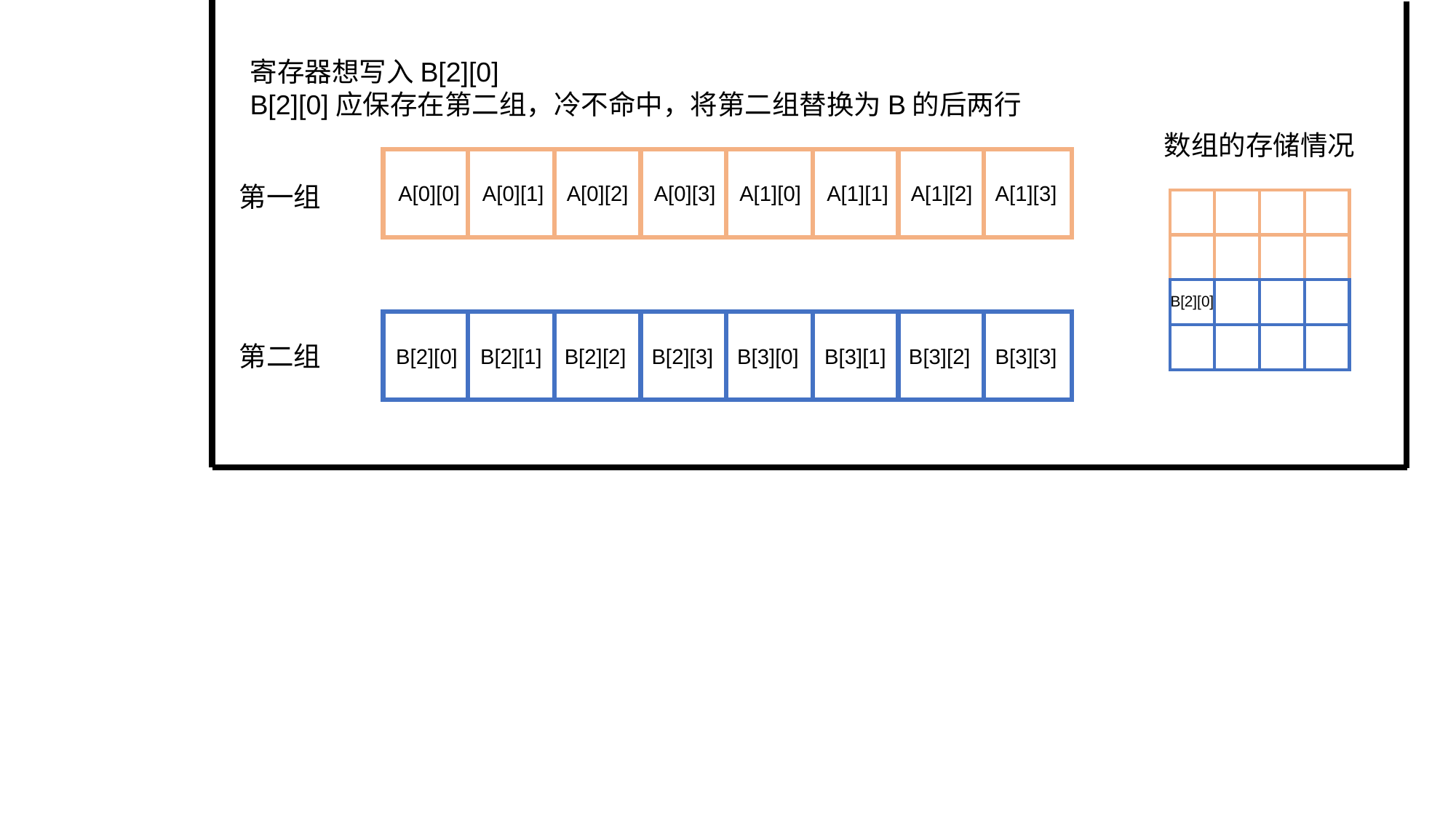

寄存器想写入B[2][0]
B[2][0]应保存在第二组，冷不命中，将第二组替换为B的后两行
数组的存储情况

A[1][3]
A[0][2]
A[0][3]
A[1][0]
A[1][1]
A[1][2]
A[0][0]
A[0][1]
第一组

B[2][0]

B[3][3]
B[2][2]
B[2][3]
B[3][0]
B[3][1]
B[3][2]
B[2][0]
B[2][1]

第二组